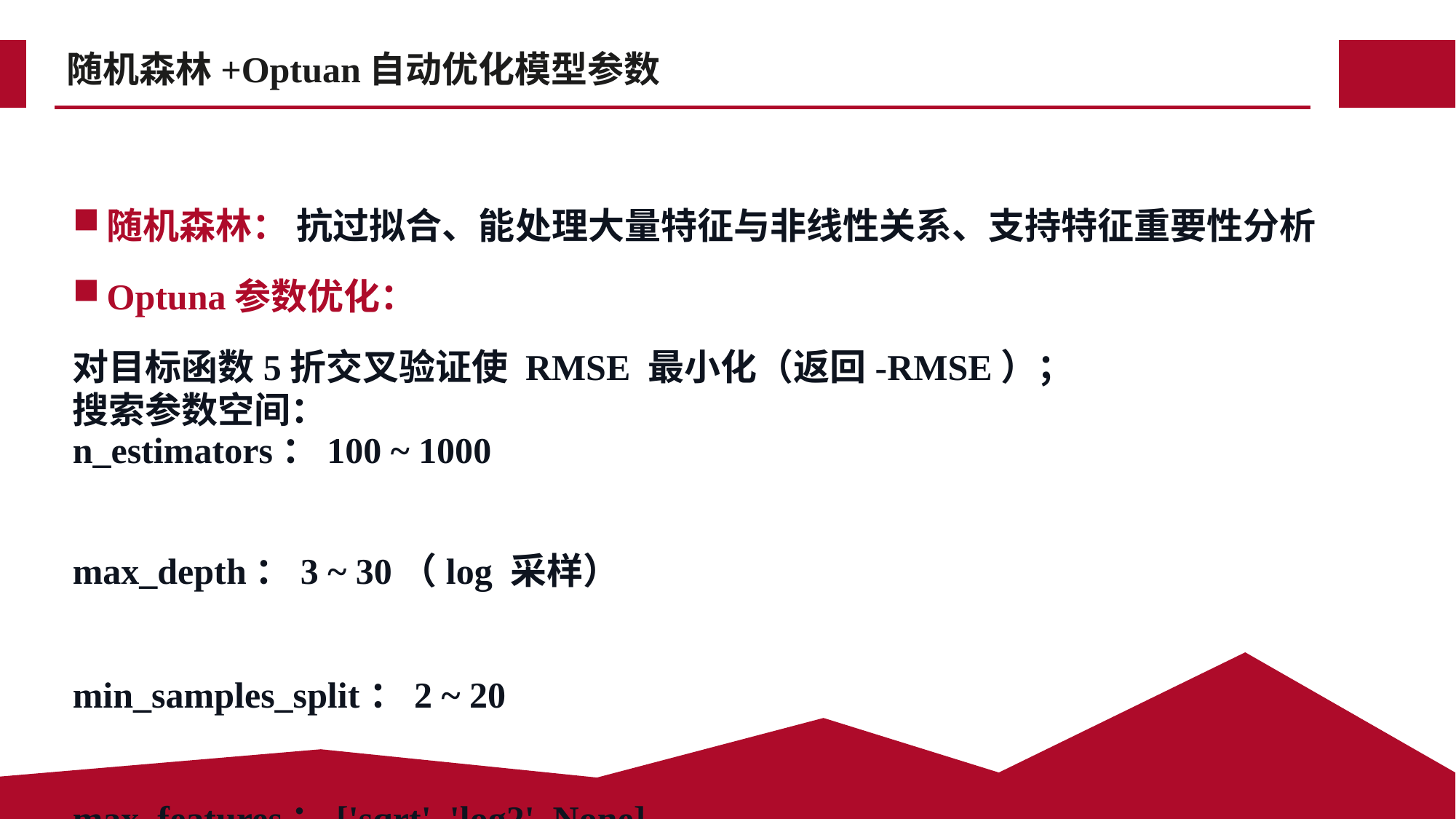

# 随机森林+Optuan自动优化模型参数
随机森林： 抗过拟合、能处理大量特征与非线性关系、支持特征重要性分析
Optuna参数优化：
对目标函数5折交叉验证使 RMSE 最小化（返回-RMSE）；
搜索参数空间：
n_estimators：100 ~ 1000

max_depth：3 ~ 30（log 采样）

min_samples_split：2 ~ 20

max_features：['sqrt', 'log2', None]
最优参数组合：'n_estimators': 369, 'max_depth': 22, 'min_samples_split': 6, 'max_features': None

7